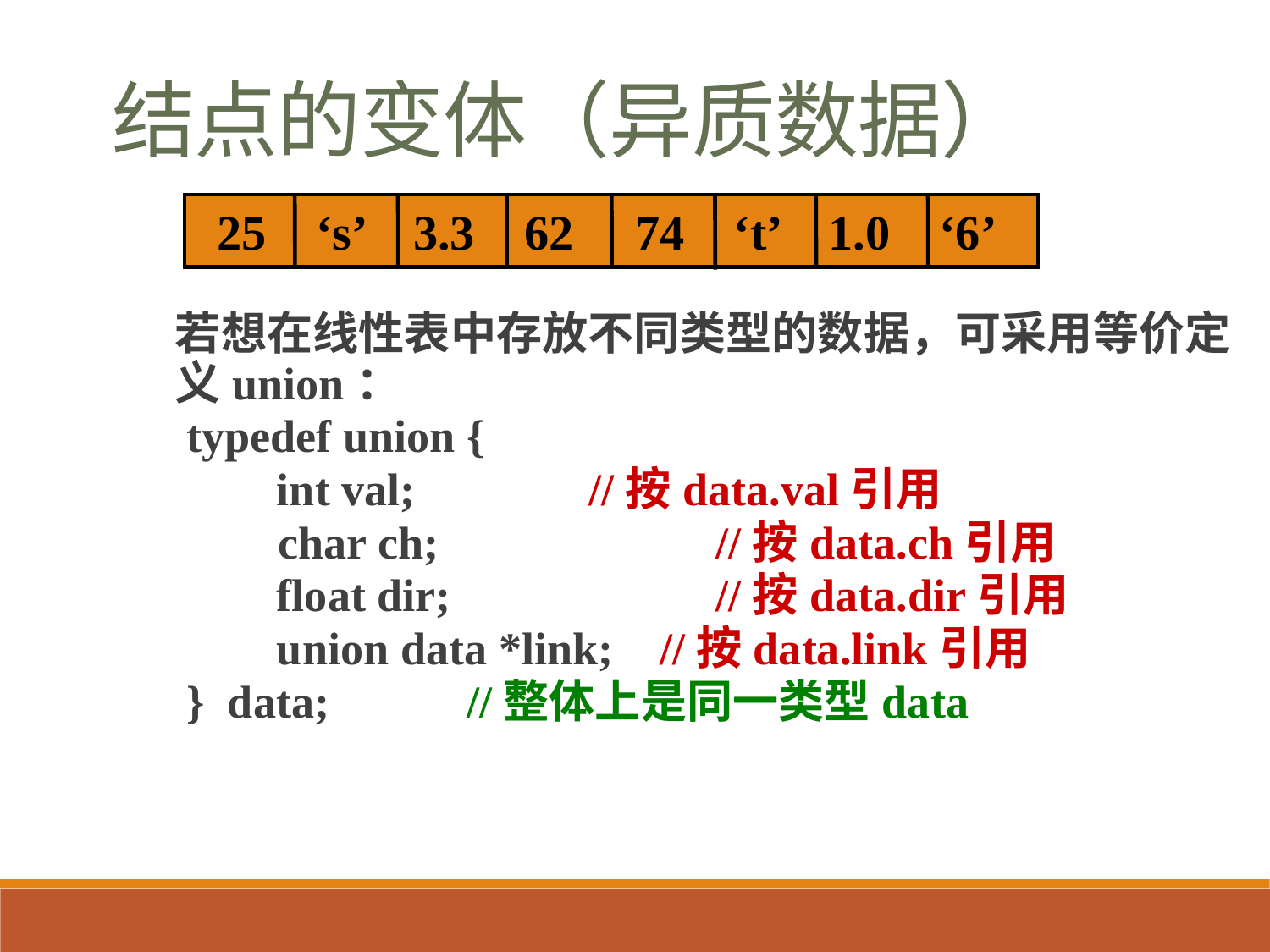

结点的变体（异质数据）

25    ‘s’    3.3    62     74    ‘t’    1.0    ‘6’

若想在线性表中存放不同类型的数据，可采用等价定义union：
	 typedef union {
          int val;	              //按data.val引用
	         char ch;	              //按data.ch引用
          float dir;	              //按data.dir引用
          union data *link;    //按data.link引用
	 }  data;            //整体上是同一类型data